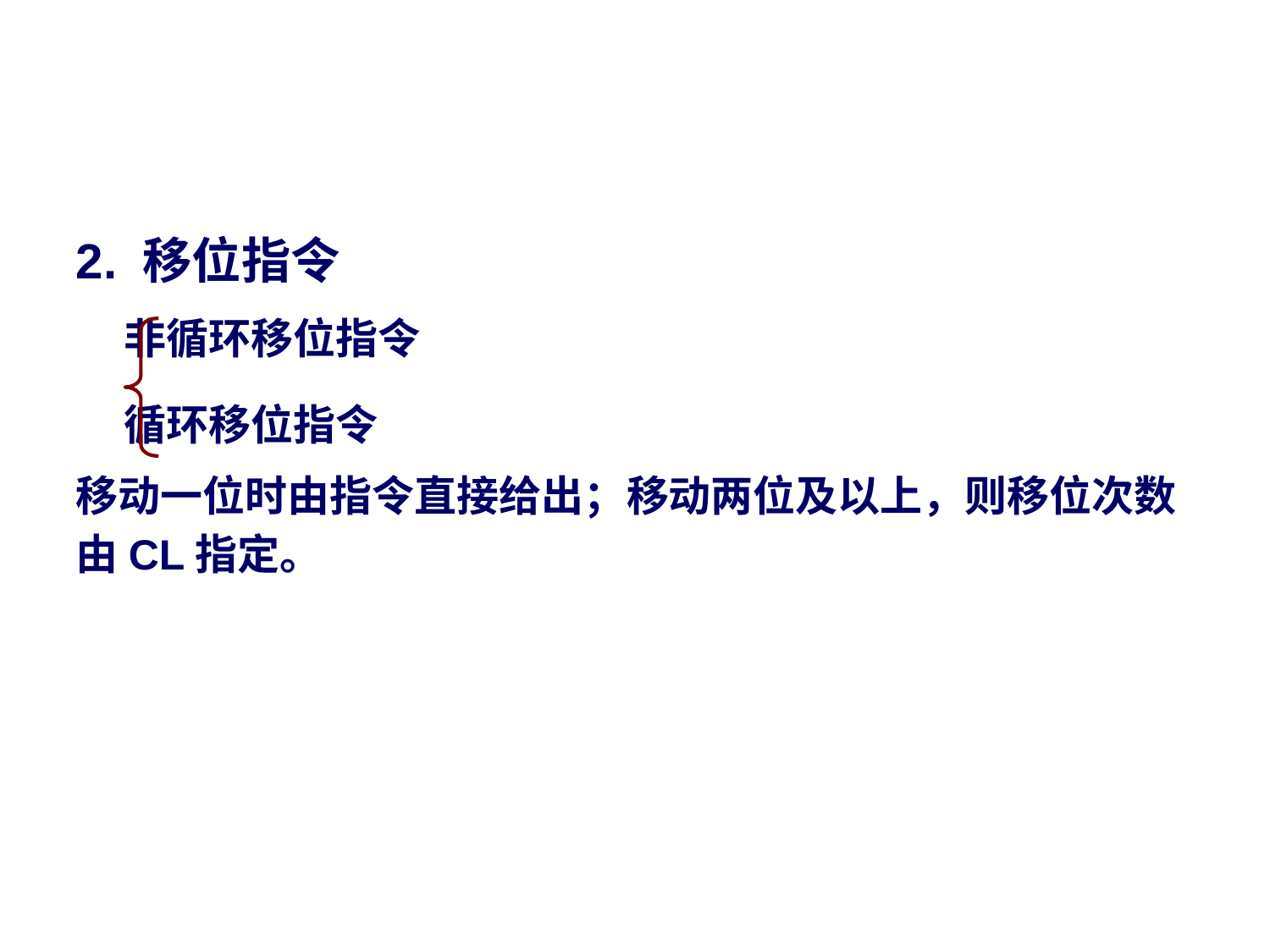

#
2. 移位指令
    非循环移位指令
    循环移位指令
移动一位时由指令直接给出；移动两位及以上，则移位次数由CL指定。